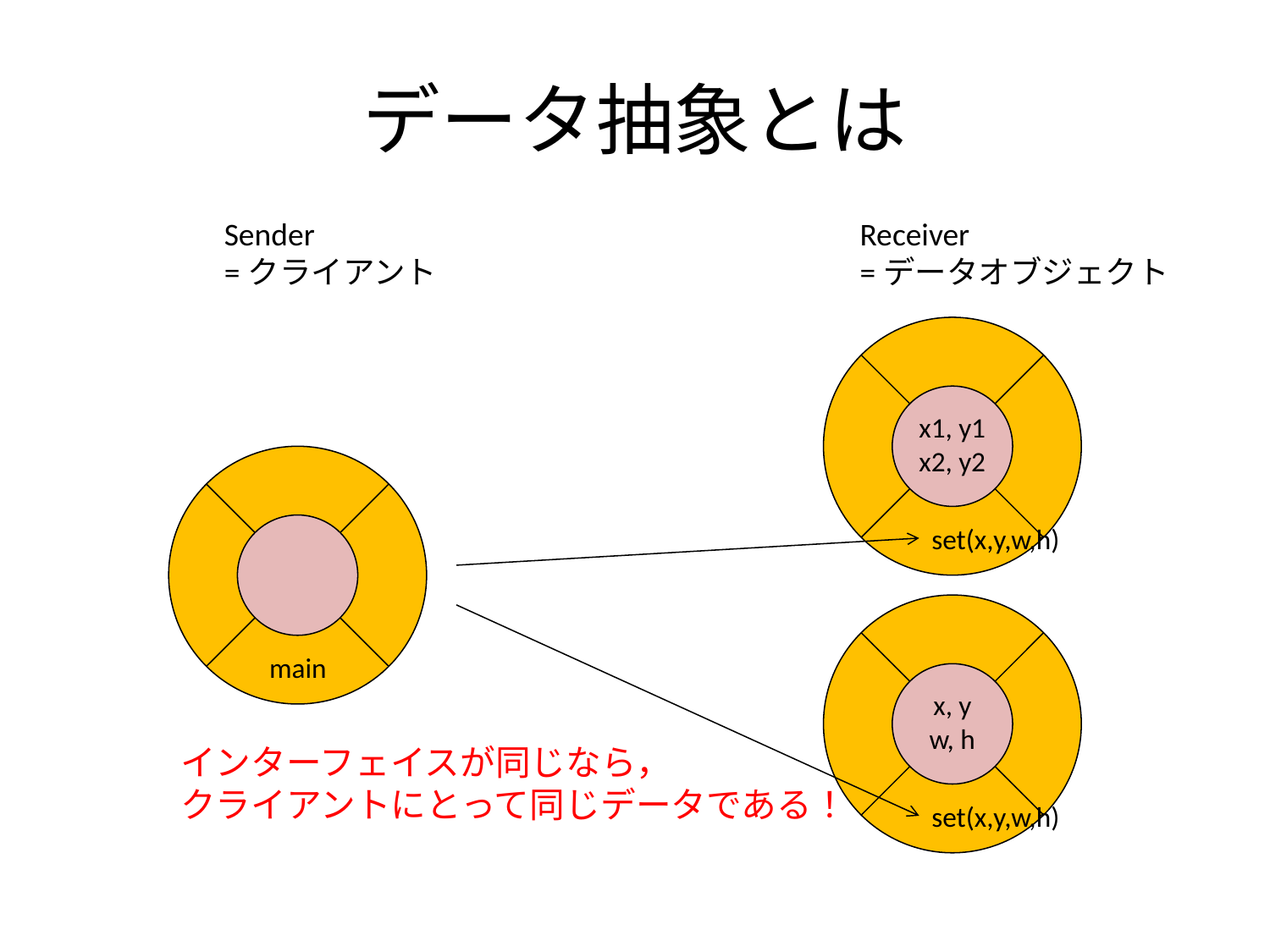

# データ抽象とは
Sender
=クライアント
Receiver
=データオブジェクト

x1, y1
x2, y2
set(x,y,w,h)

main

x, y
w, h
set(x,y,w,h)
インターフェイスが同じなら，
クライアントにとって同じデータである！